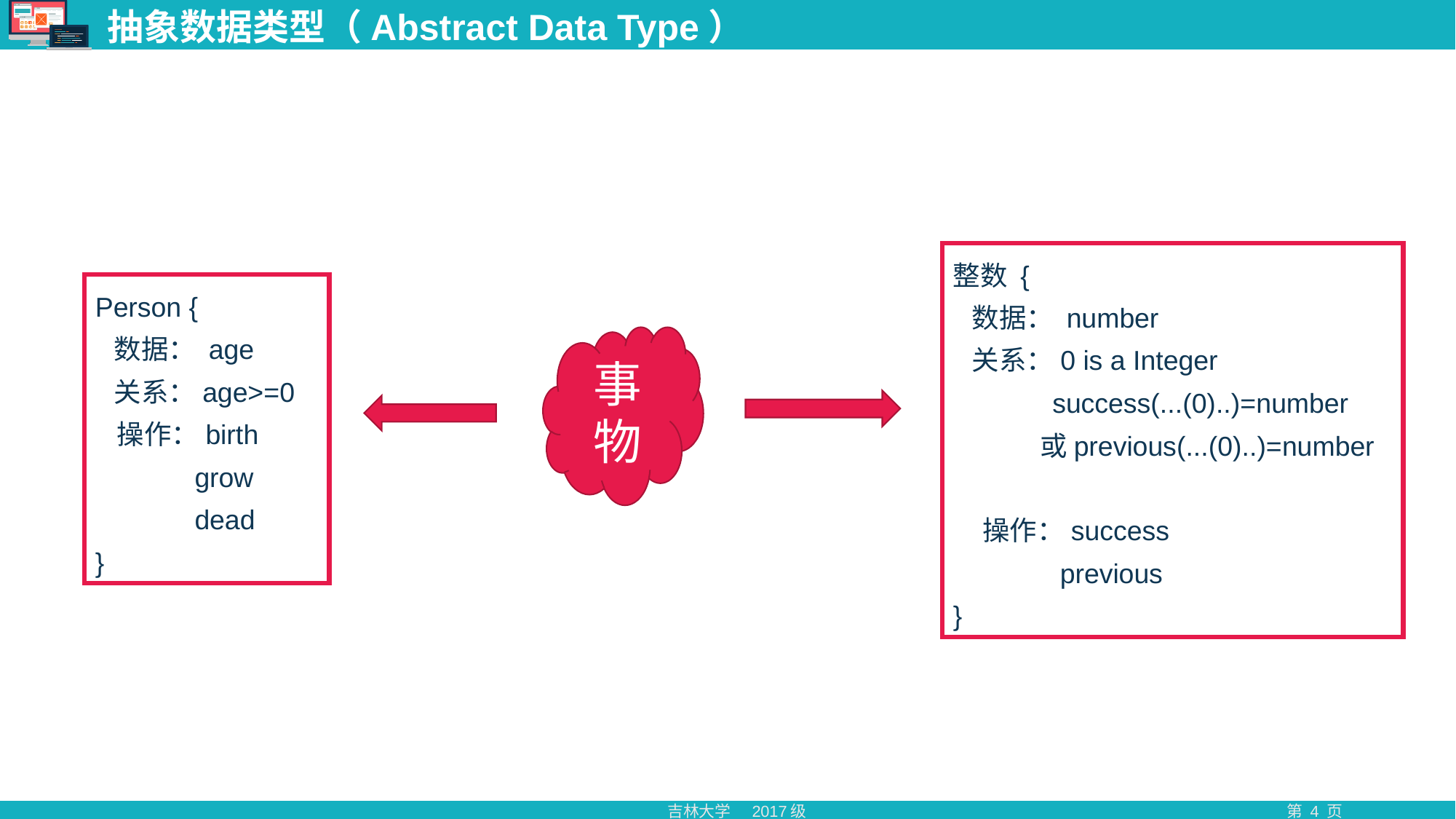

# 抽象数据类型（Abstract Data Type）
整数 {
  数据： number
  关系：0 is a Integer
             success(...(0)..)=number
             或previous(...(0)..)=number
   操作：success
              previous
}
Person {
  数据： age
  关系：age>=0
  操作：birth
             grow
             dead
}
事物